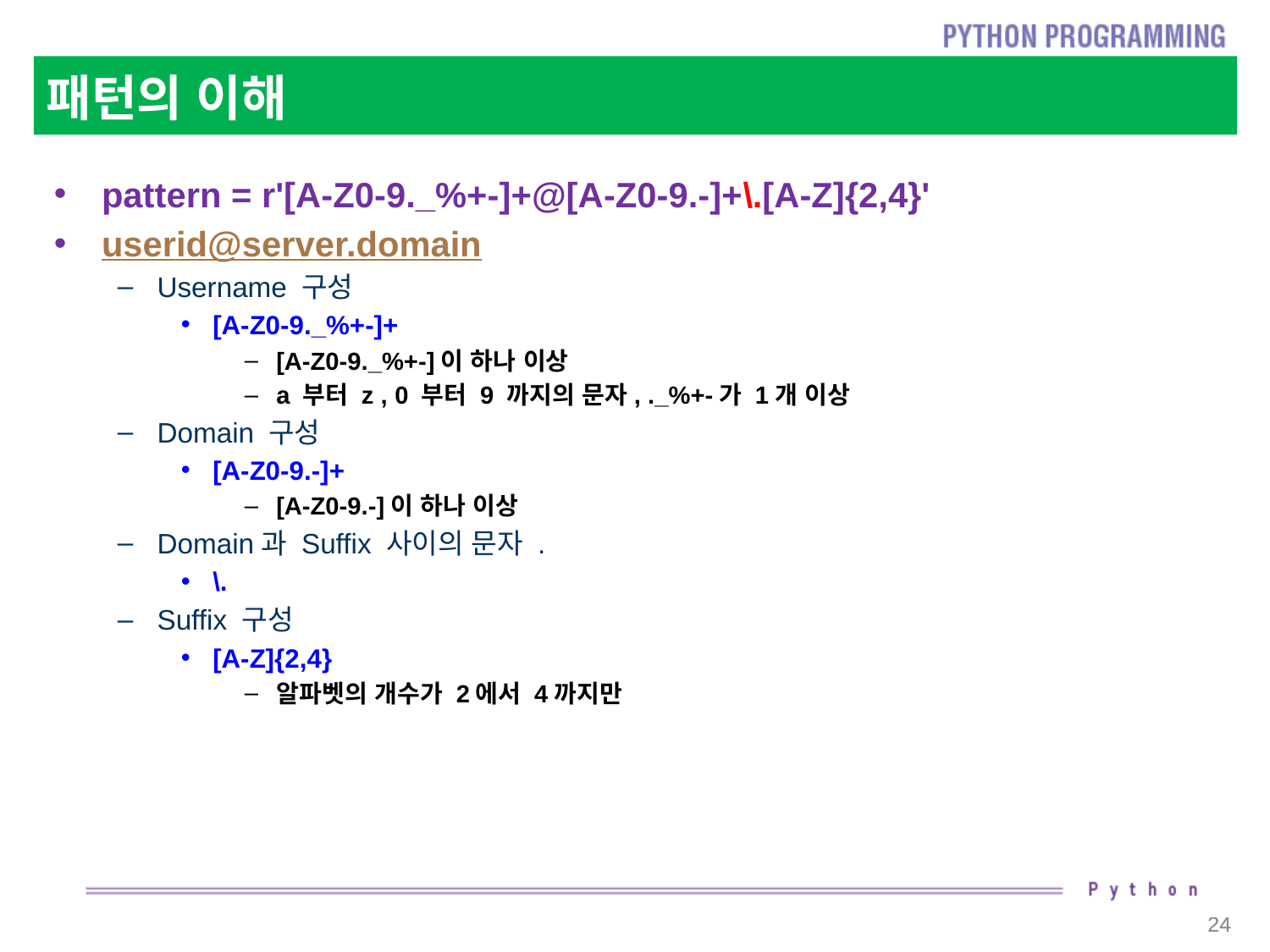

# 패턴의 이해
pattern = r'[A-Z0-9._%+-]+@[A-Z0-9.-]+\.[A-Z]{2,4}'
userid@server.domain
Username 구성
[A-Z0-9._%+-]+
[A-Z0-9._%+-]이 하나 이상
a 부터 z , 0 부터 9 까지의 문자, ._%+-가 1개 이상
Domain 구성
[A-Z0-9.-]+
[A-Z0-9.-]이 하나 이상
Domain과 Suffix 사이의 문자 .
\.
Suffix 구성
[A-Z]{2,4}
알파벳의 개수가 2에서 4까지만
24